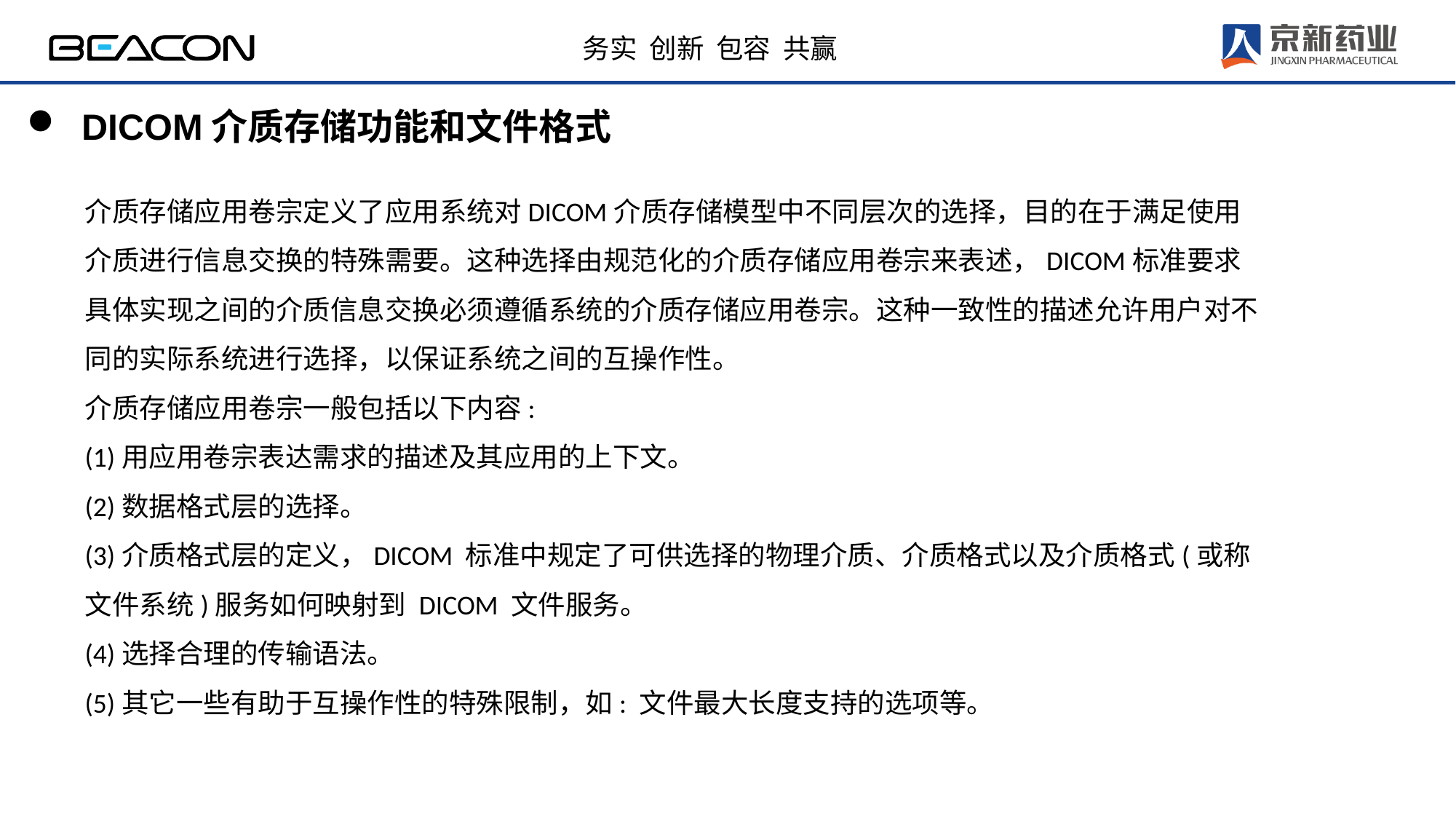

DICOM介质存储功能和文件格式
介质存储应用卷宗定义了应用系统对DICOM介质存储模型中不同层次的选择，目的在于满足使用介质进行信息交换的特殊需要。这种选择由规范化的介质存储应用卷宗来表述，DICOM标准要求具体实现之间的介质信息交换必须遵循系统的介质存储应用卷宗。这种一致性的描述允许用户对不同的实际系统进行选择，以保证系统之间的互操作性。
介质存储应用卷宗一般包括以下内容:
(1)用应用卷宗表达需求的描述及其应用的上下文。
(2)数据格式层的选择。
(3)介质格式层的定义，DICOM 标准中规定了可供选择的物理介质、介质格式以及介质格式(或称文件系统)服务如何映射到 DICOM 文件服务。
(4)选择合理的传输语法。
(5)其它一些有助于互操作性的特殊限制，如: 文件最大长度支持的选项等。